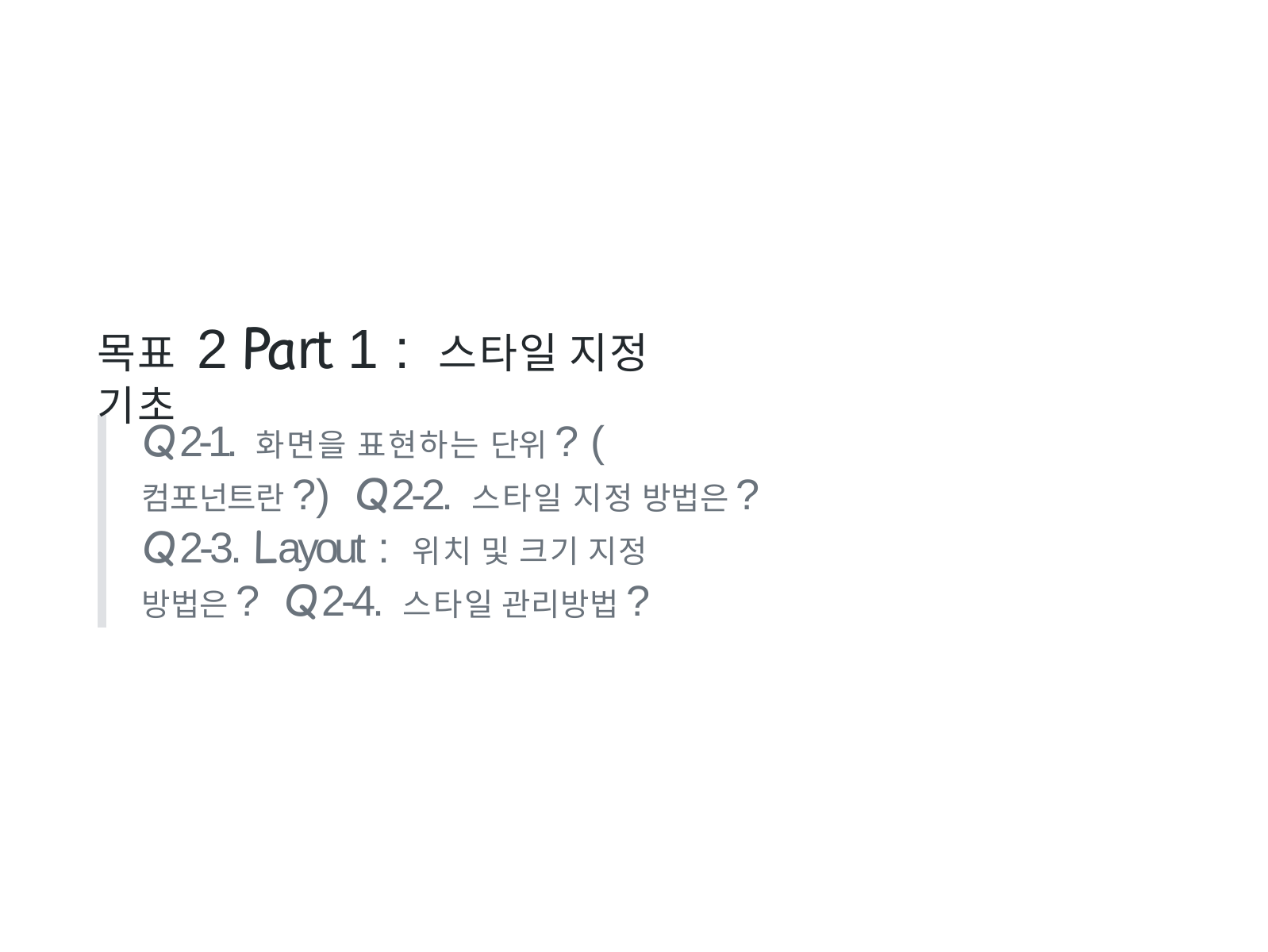

# 목표 2 Part 1 : 스타일 지정 기초
Q2‑1. 화면을 표현하는 단위? (컴포넌트란?)  Q2‑2. 스타일 지정 방법은?
Q2‑3. Layout : 위치 및 크기 지정 방법은?  Q2‑4. 스타일 관리방법?